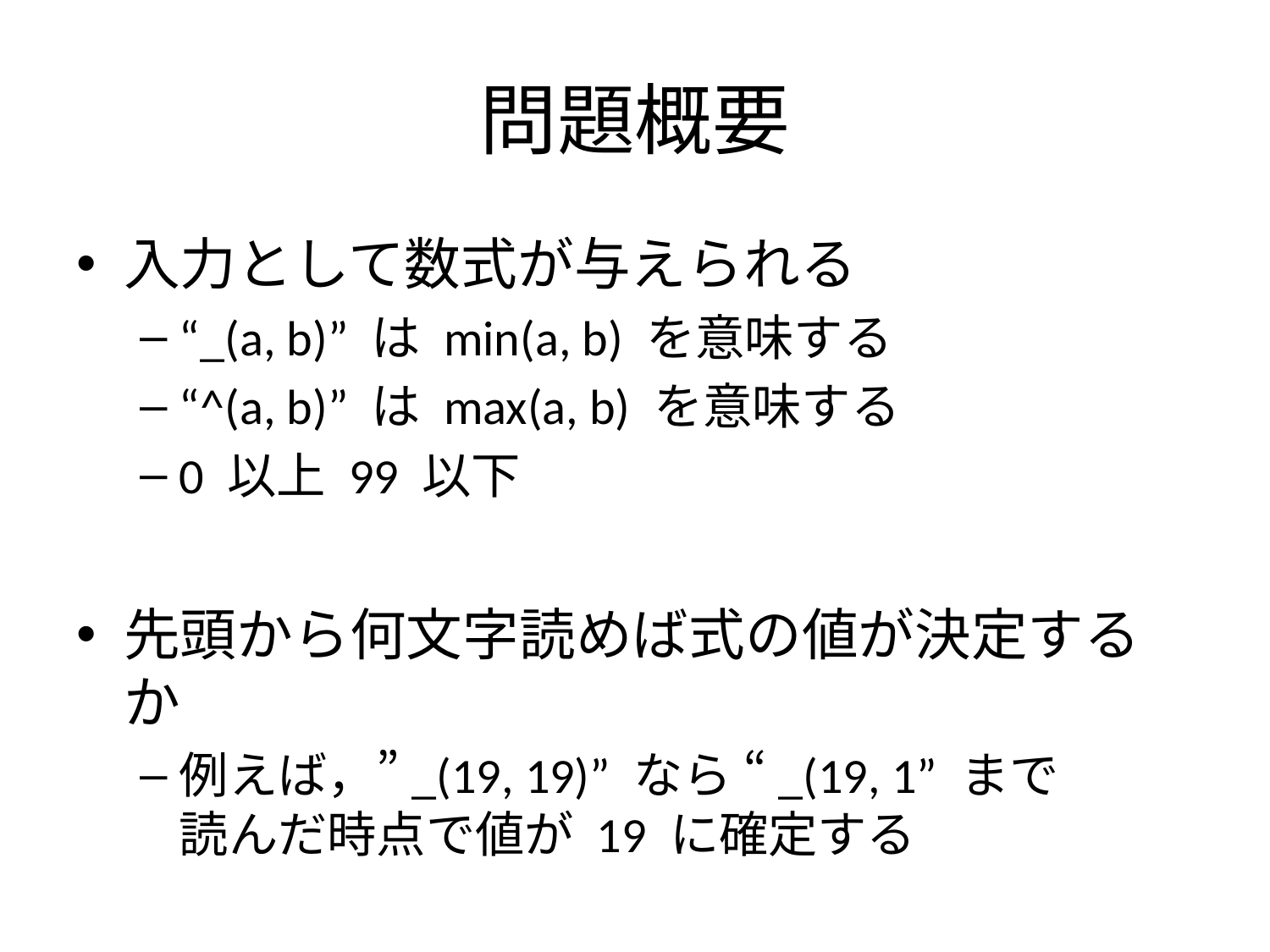

# 問題概要
入力として数式が与えられる
“_(a, b)” は min(a, b) を意味する
“^(a, b)” は max(a, b) を意味する
0 以上 99 以下

先頭から何文字読めば式の値が決定するか
例えば，”_(19, 19)” なら “_(19, 1” まで
読んだ時点で値が 19 に確定する